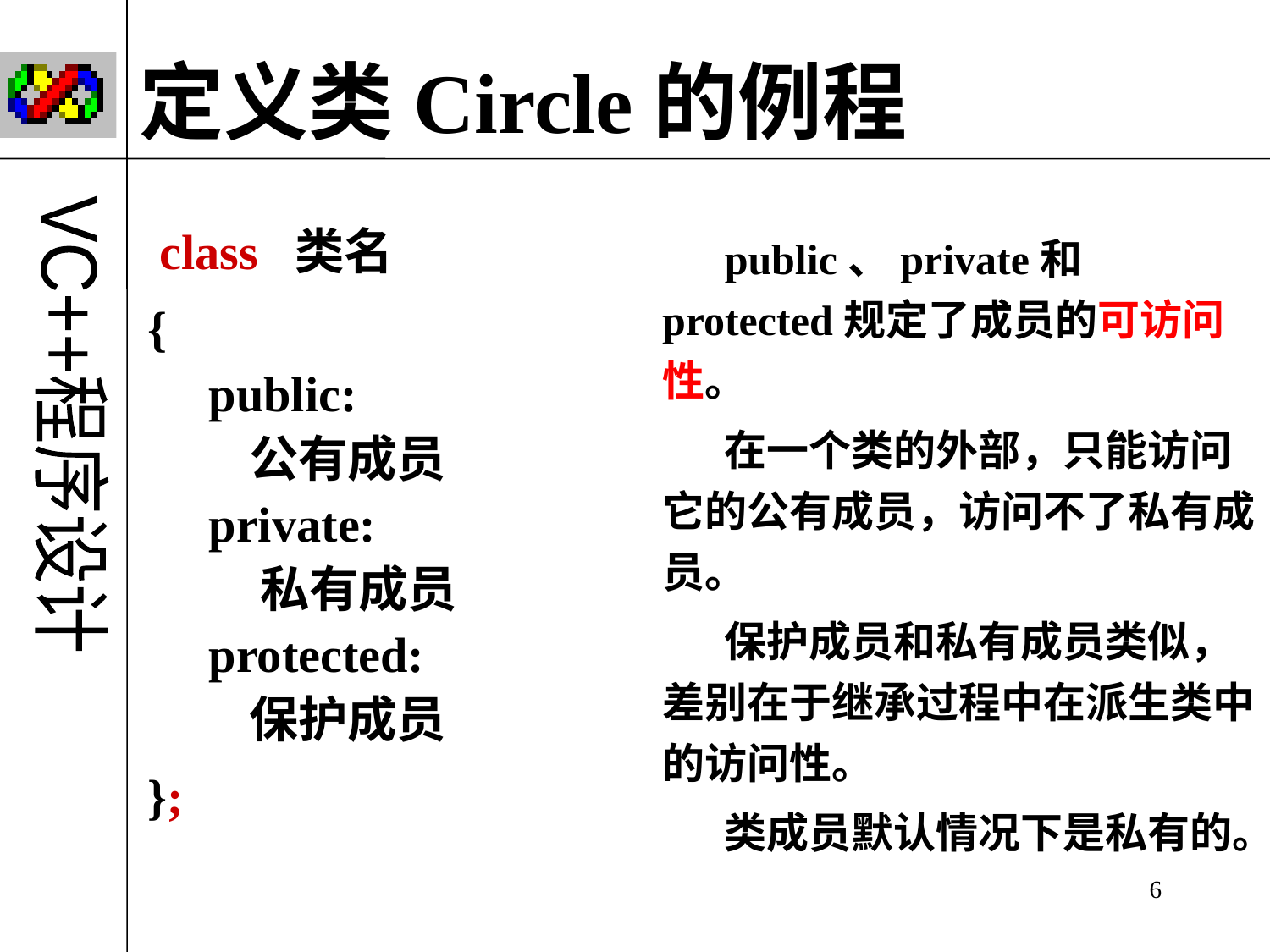

定义类Circle的例程
 class  类名
{
     public:
        公有成员
     private:
         私有成员
     protected:
        保护成员
};
class   CCircle
{
    public:
      CCircle( );
      void DisplayArea( );
       ~CCircle( );
   private:
       float CalculateArea( );
       int m_radius;
       int m_color;
};
public、private和protected规定了成员的可访问性。
在一个类的外部，只能访问它的公有成员，访问不了私有成员。
保护成员和私有成员类似，差别在于继承过程中在派生类中的访问性。
类成员默认情况下是私有的。
6